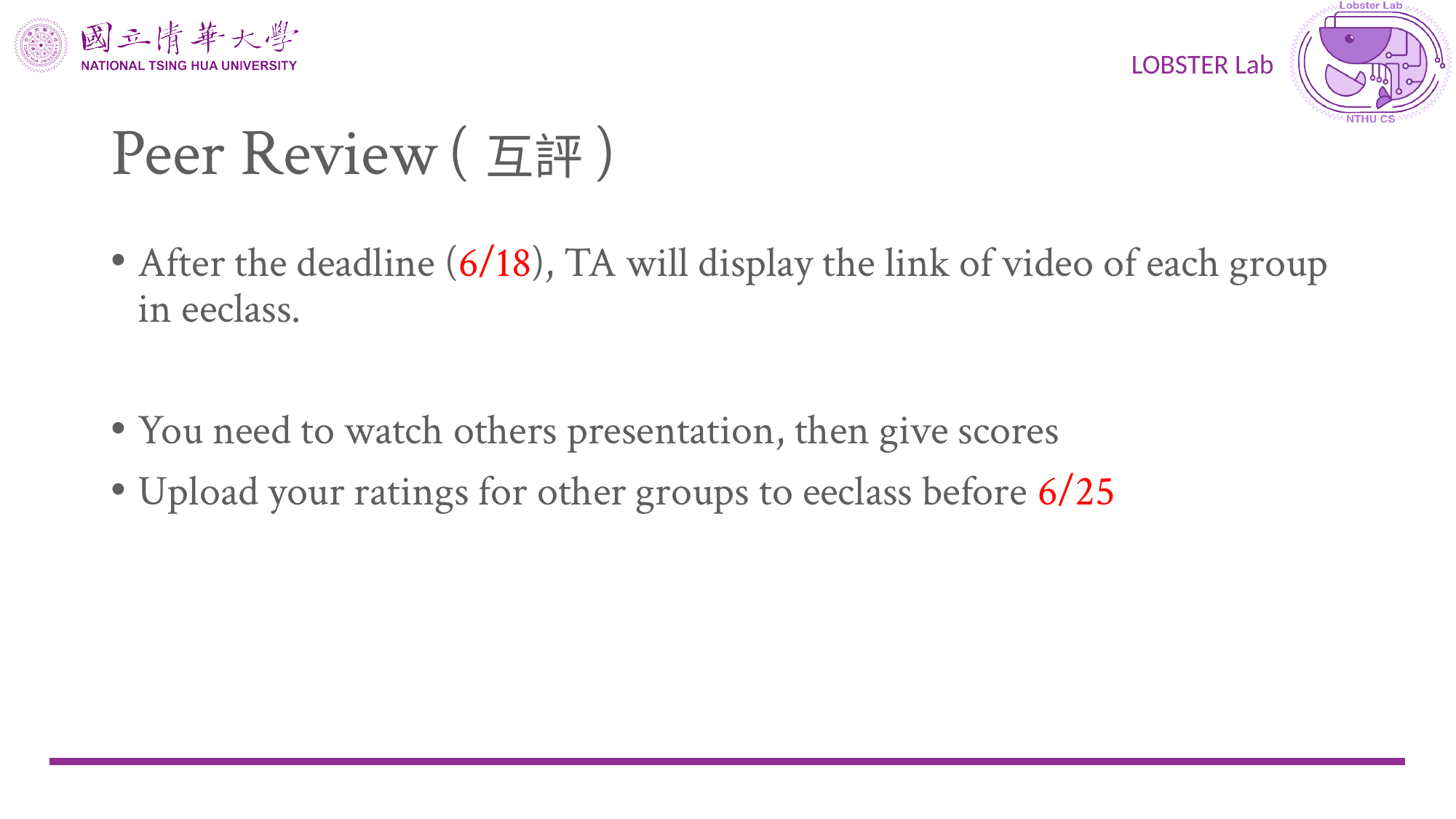

# Peer Review (互評)
After the deadline (6/18), TA will display the link of video of each group in eeclass.

You need to watch others presentation, then give scores
Upload your ratings for other groups to eeclass before 6/25